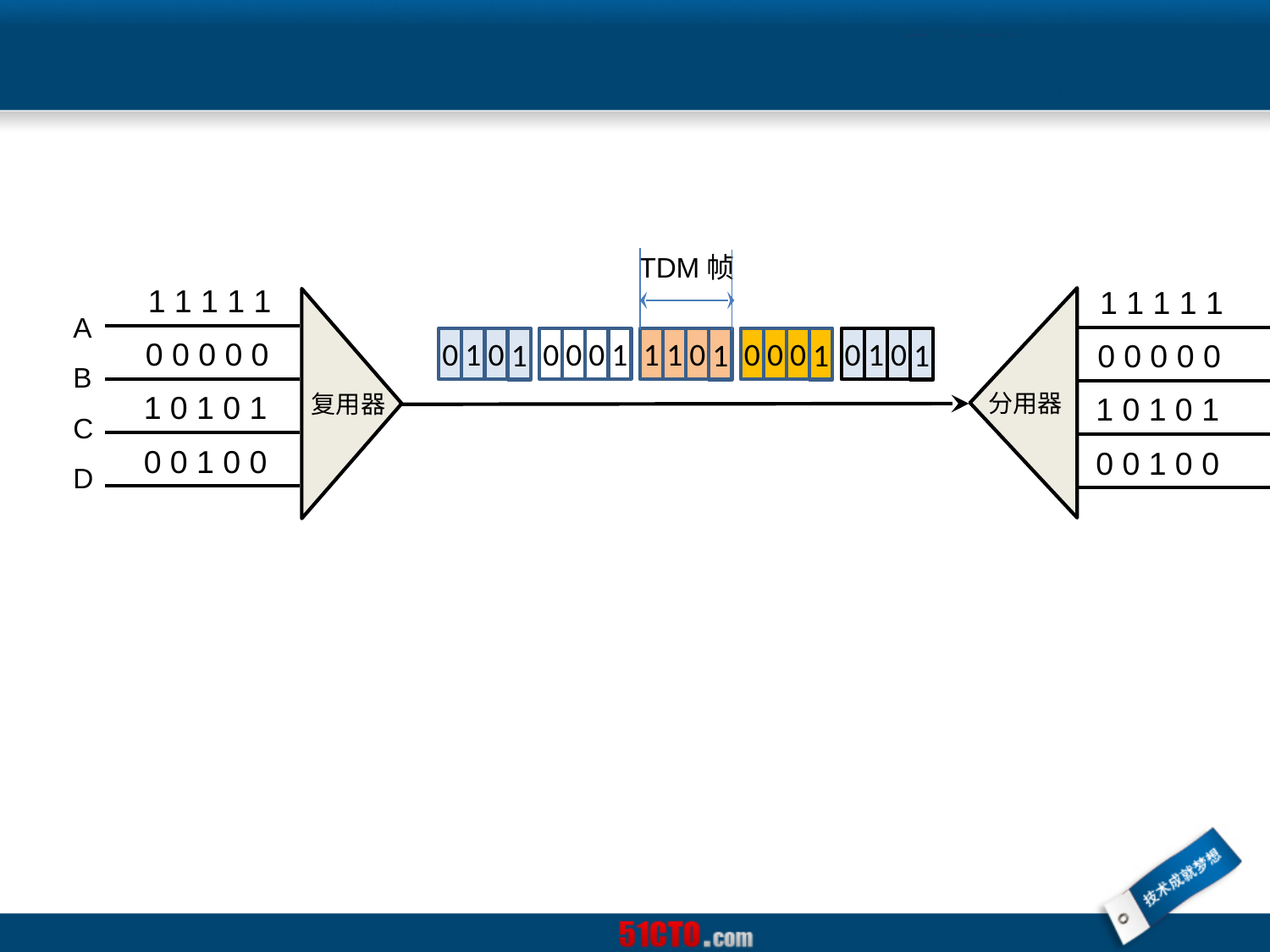

TDM帧

1 1 1 1 1
1 1 1 1 1
A
0 0 0 0 0
0
0
1
1
0
0
0
1
0
1
1
1
0
0
0
1
0
0
1
1
0 0 0 0 0

B
1 0 1 0 1
分用器
复用器
1 0 1 0 1
C
0 0 1 0 0
0 0 1 0 0
D